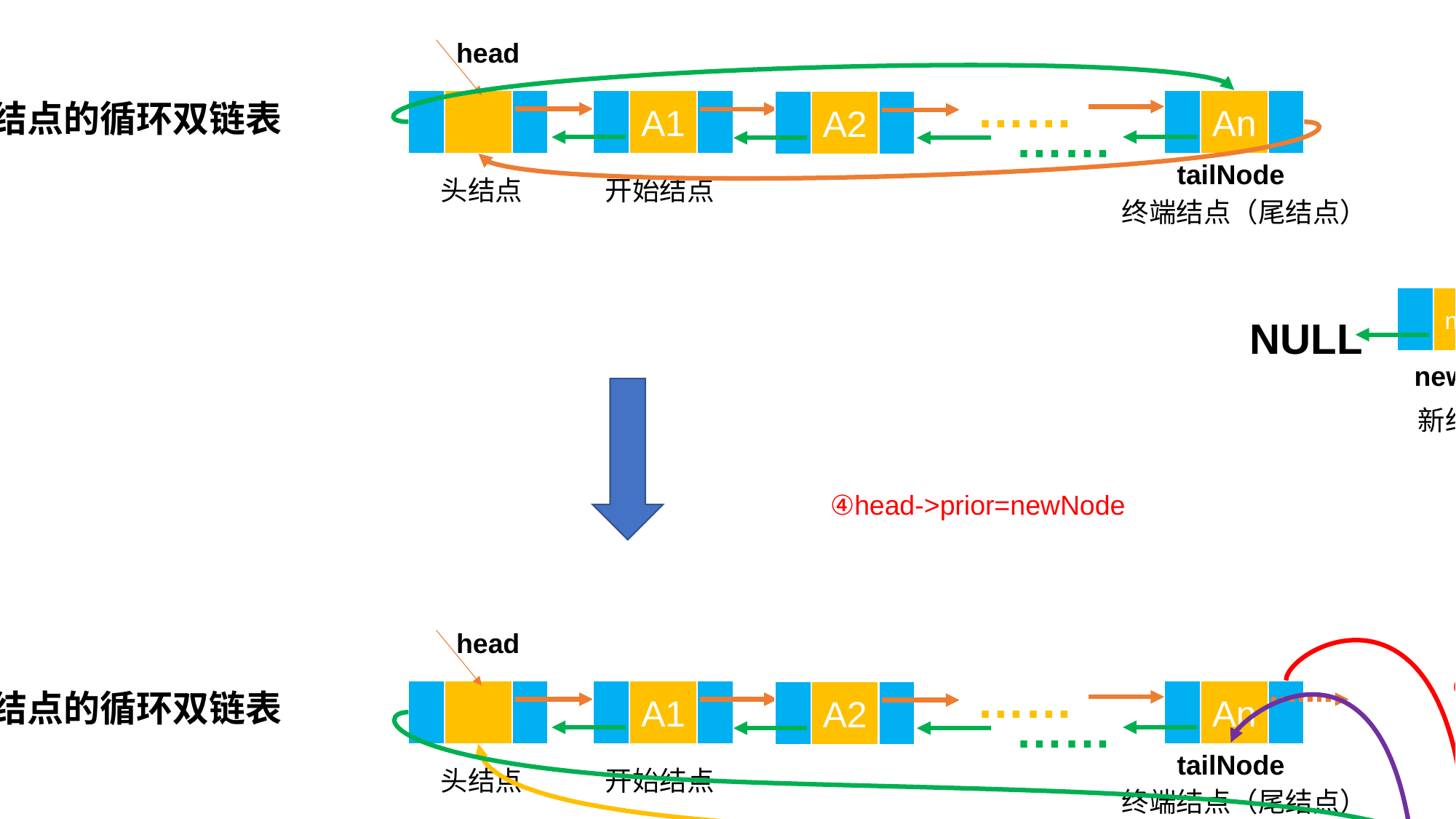

head
……
带头结点的循环双链表

An

A1

A2

……
tailNode
开始结点
头结点
终端结点（尾结点）
NULL

new

NULL
newNode

新结点
④head->prior=newNode
head
……
①newNode->prior=tailNode
带头结点的循环双链表

An

A1

A2

……
tailNode
开始结点
头结点
终端结点（尾结点）
②tailNode->next=newNode

new

NULL
newNode
新结点
tailNode
⑤tailNode=newNode
③newNode->next=head